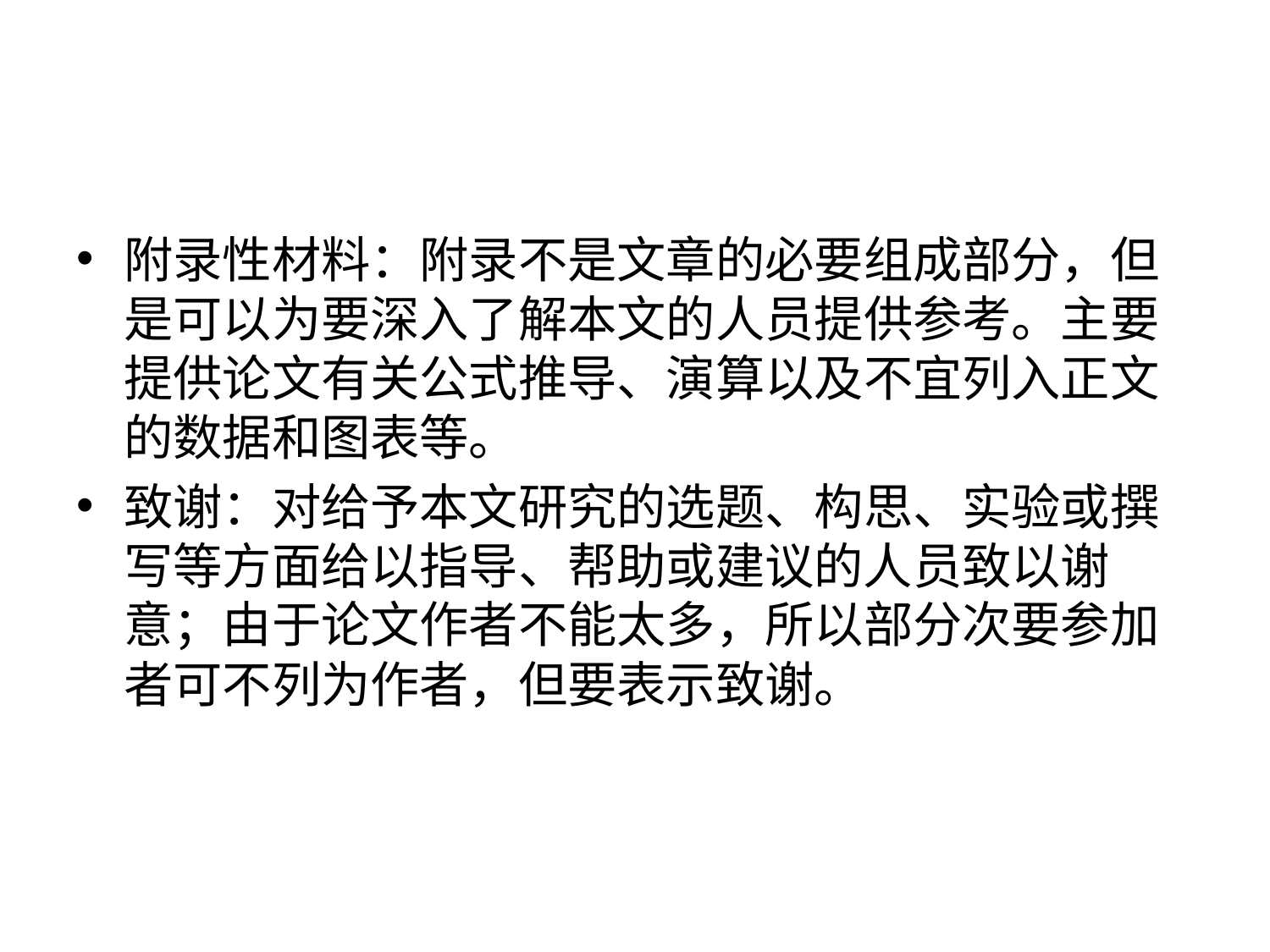

附录性材料：附录不是文章的必要组成部分，但是可以为要深入了解本文的人员提供参考。主要提供论文有关公式推导、演算以及不宜列入正文的数据和图表等。
致谢：对给予本文研究的选题、构思、实验或撰写等方面给以指导、帮助或建议的人员致以谢意；由于论文作者不能太多，所以部分次要参加者可不列为作者，但要表示致谢。